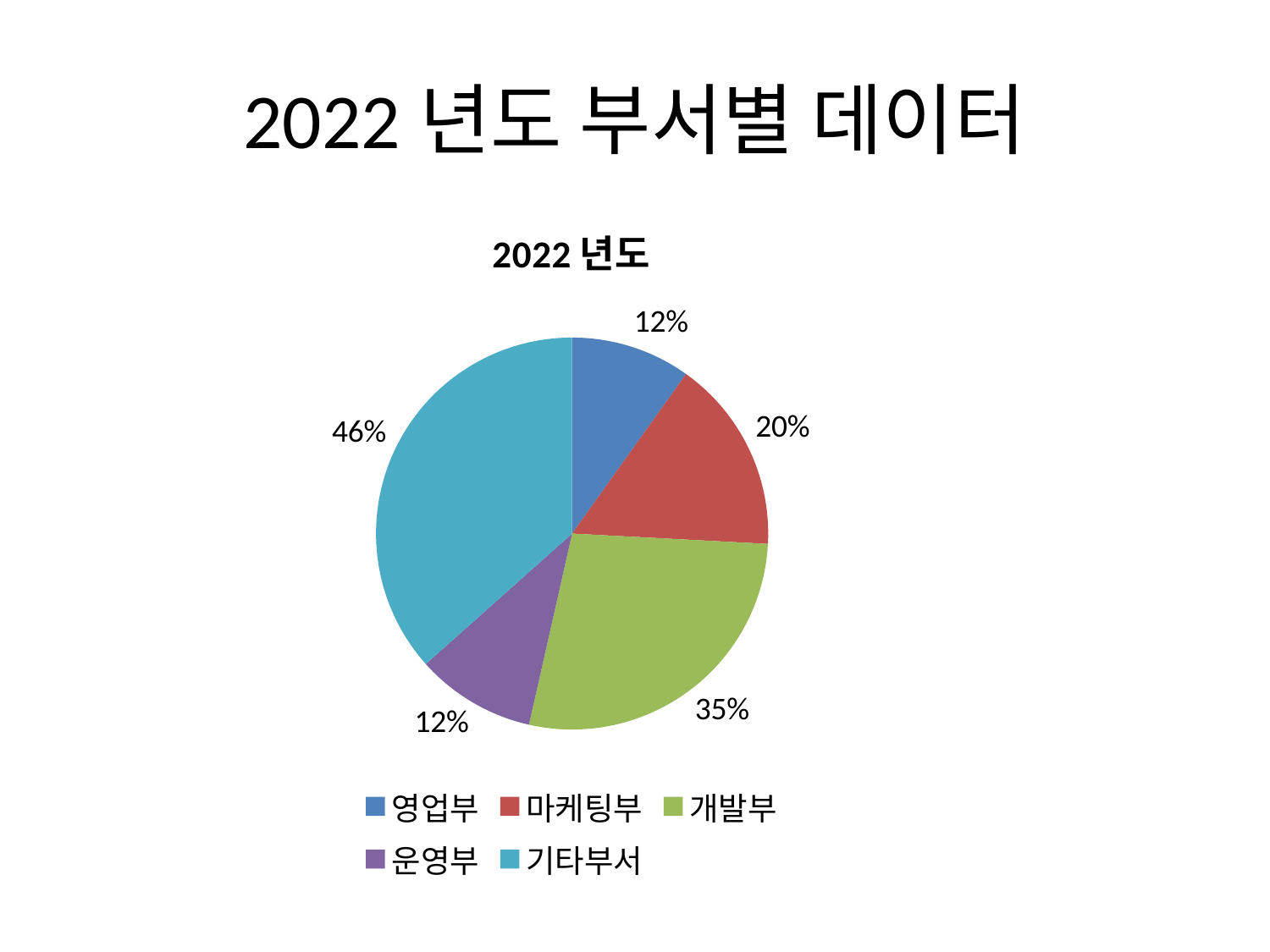

# 2022년도 부서별 데이터

### Chart

| Category | 2022년도 |
|---|---|
| 영업부 | 0.123 |
| 마케팅부 | 0.199 |
| 개발부 | 0.345 |
| 운영부 | 0.123 |
| 기타부서 | 0.456 |